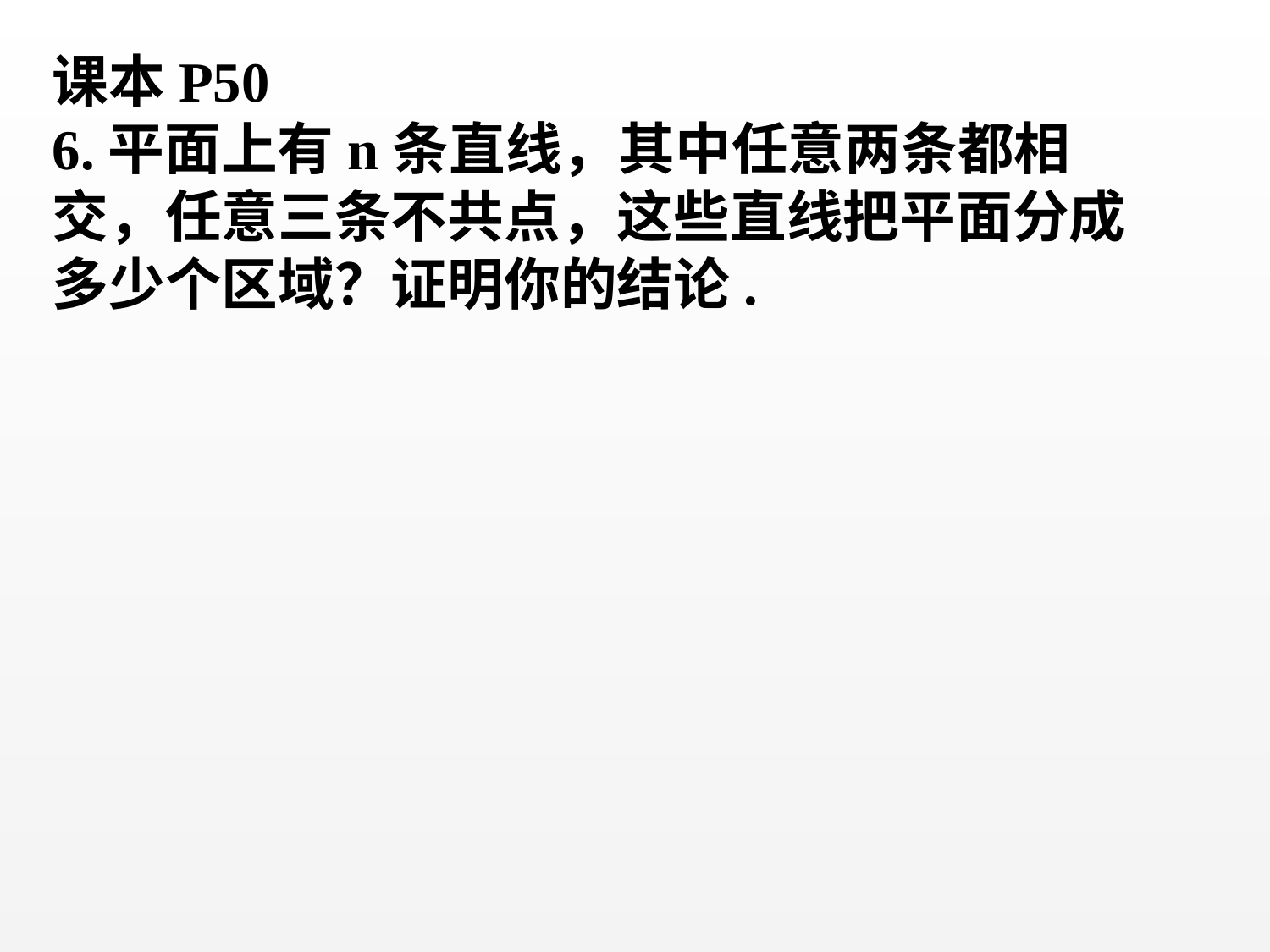

课本P50
6.平面上有n条直线，其中任意两条都相交，任意三条不共点，这些直线把平面分成多少个区域？证明你的结论.